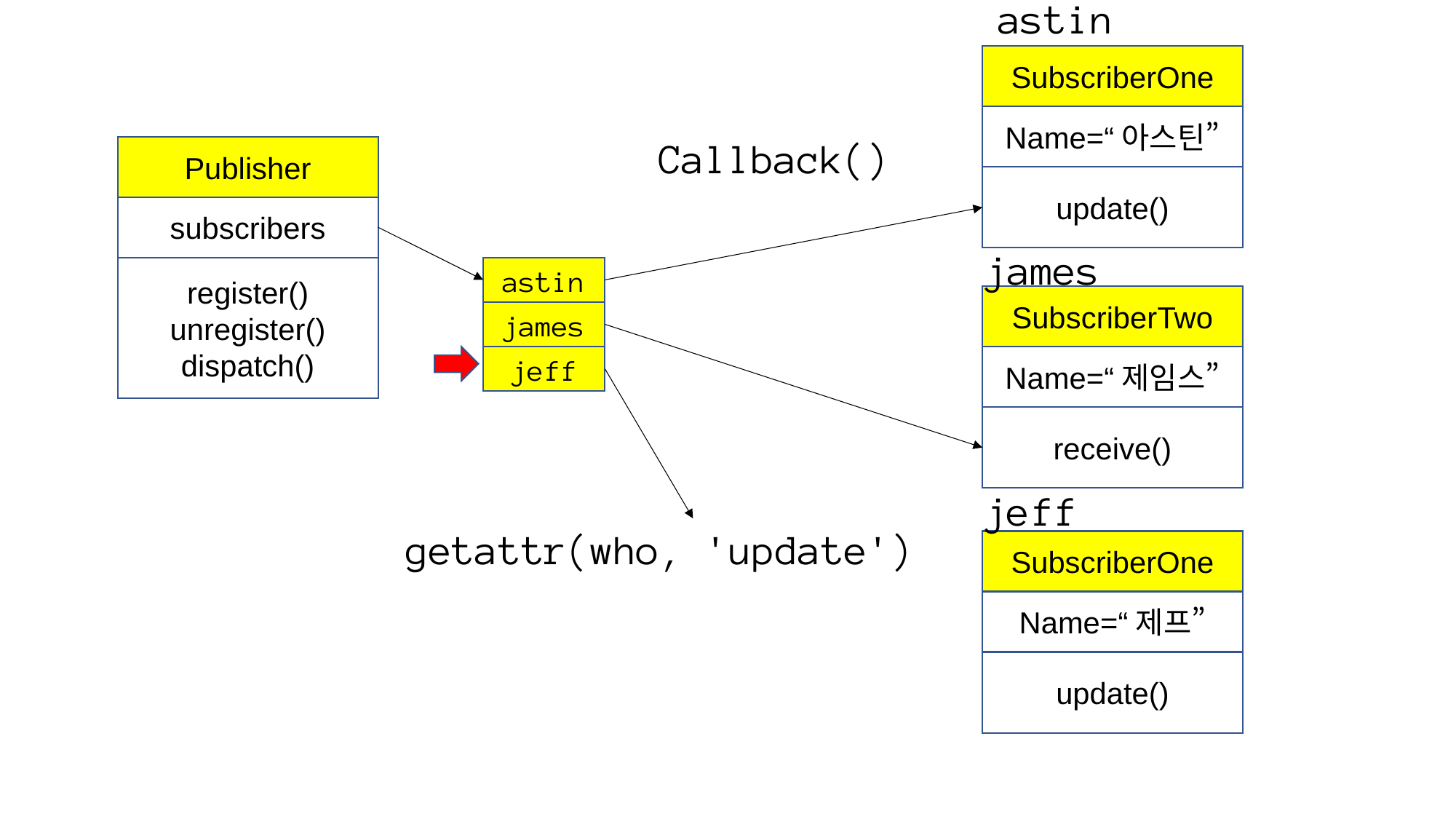

astin
SubscriberOne
Name=“아스틴”
Callback()
Publisher
update()
subscribers
james
register()
unregister()
dispatch()
astin
SubscriberTwo
james

jeff
Name=“제임스”
receive()
jeff
getattr(who, 'update')
SubscriberOne
Name=“제프”
update()